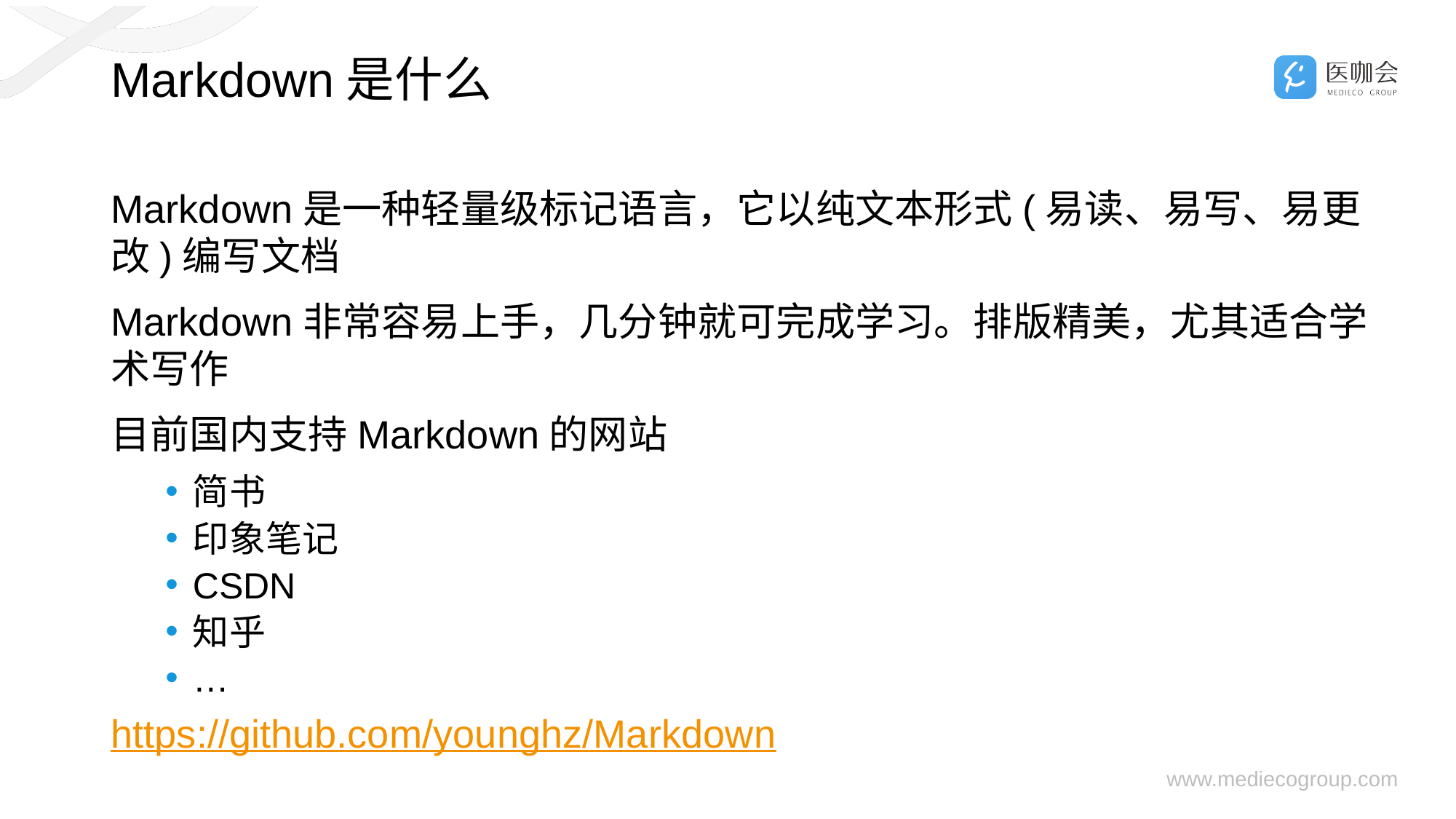

# Markdown是什么
Markdown是一种轻量级标记语言，它以纯文本形式(易读、易写、易更改)编写文档
Markdown非常容易上手，几分钟就可完成学习。排版精美，尤其适合学术写作
目前国内支持Markdown的网站
简书
印象笔记
CSDN
知乎
…
https://github.com/younghz/Markdown